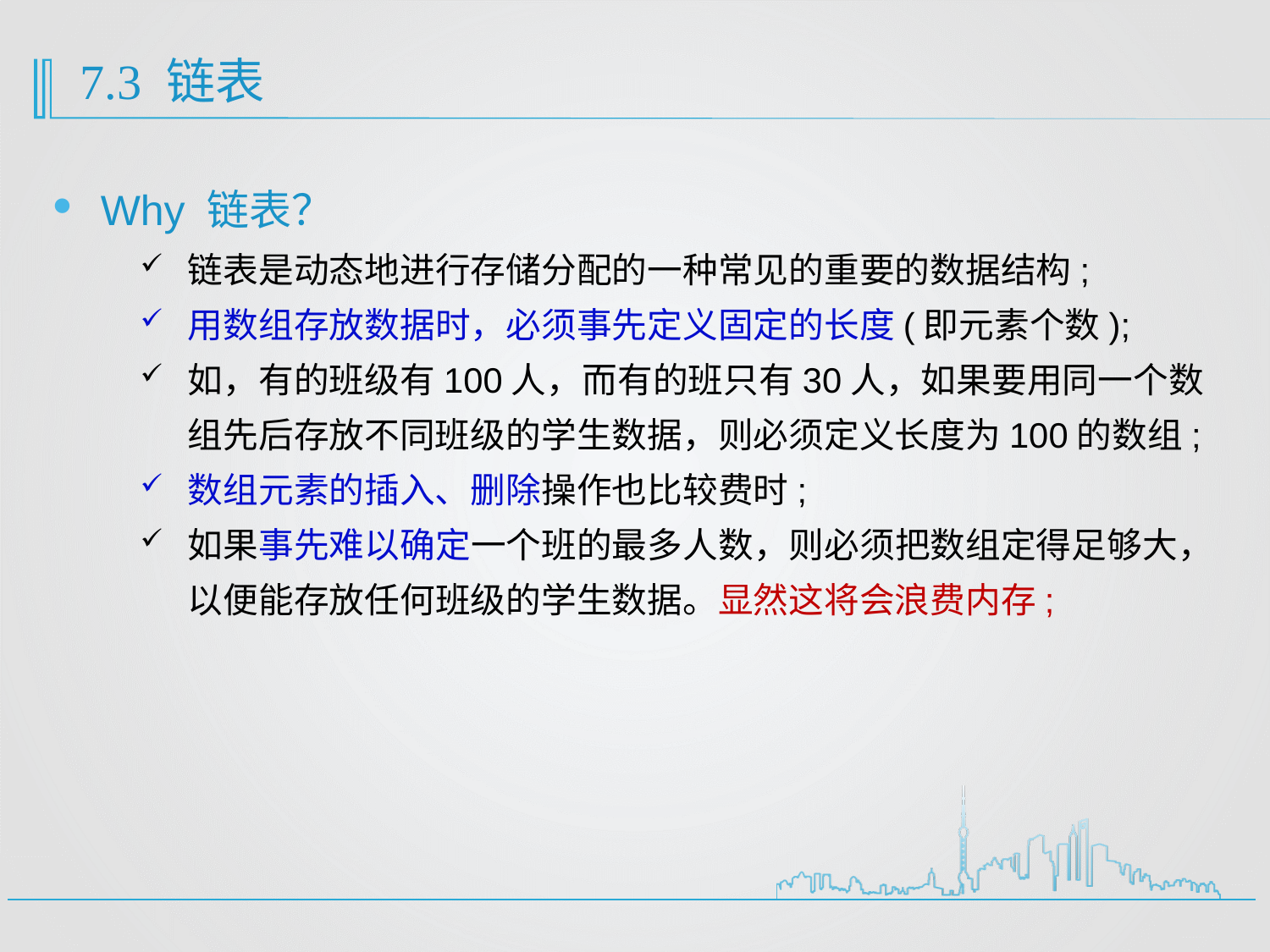

# 7.3 链表
Why 链表？
链表是动态地进行存储分配的一种常见的重要的数据结构;
用数组存放数据时，必须事先定义固定的长度(即元素个数);
如，有的班级有100人，而有的班只有30人，如果要用同一个数组先后存放不同班级的学生数据，则必须定义长度为100的数组;
数组元素的插入、删除操作也比较费时;
如果事先难以确定一个班的最多人数，则必须把数组定得足够大，以便能存放任何班级的学生数据。显然这将会浪费内存;